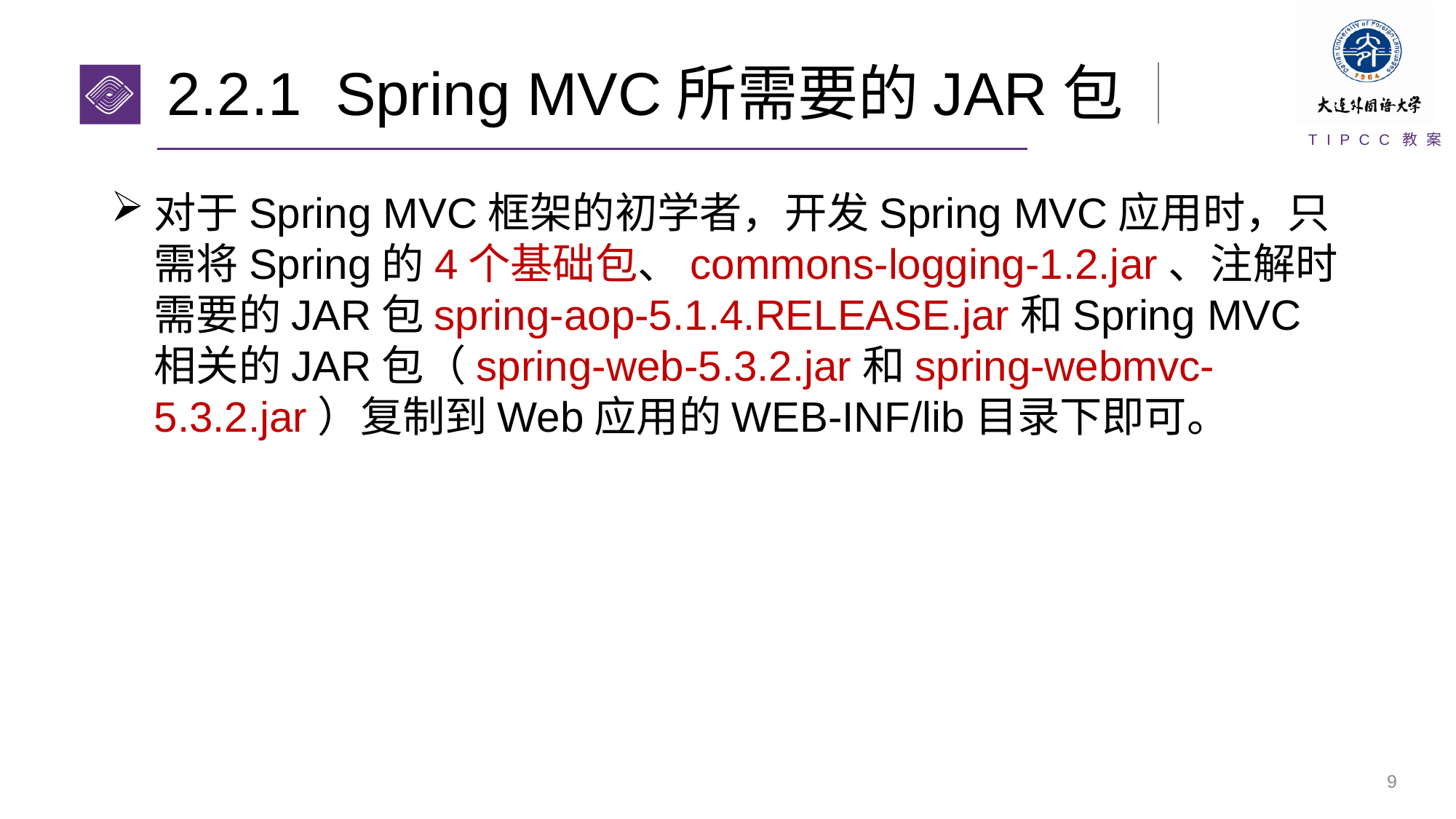

# 2.2.1  Spring MVC所需要的JAR包
对于Spring MVC框架的初学者，开发Spring MVC应用时，只需将Spring的4个基础包、commons-logging-1.2.jar、注解时需要的JAR包spring-aop-5.1.4.RELEASE.jar和Spring MVC相关的JAR包（spring-web-5.3.2.jar和spring-webmvc-5.3.2.jar）复制到Web应用的WEB-INF/lib目录下即可。
9